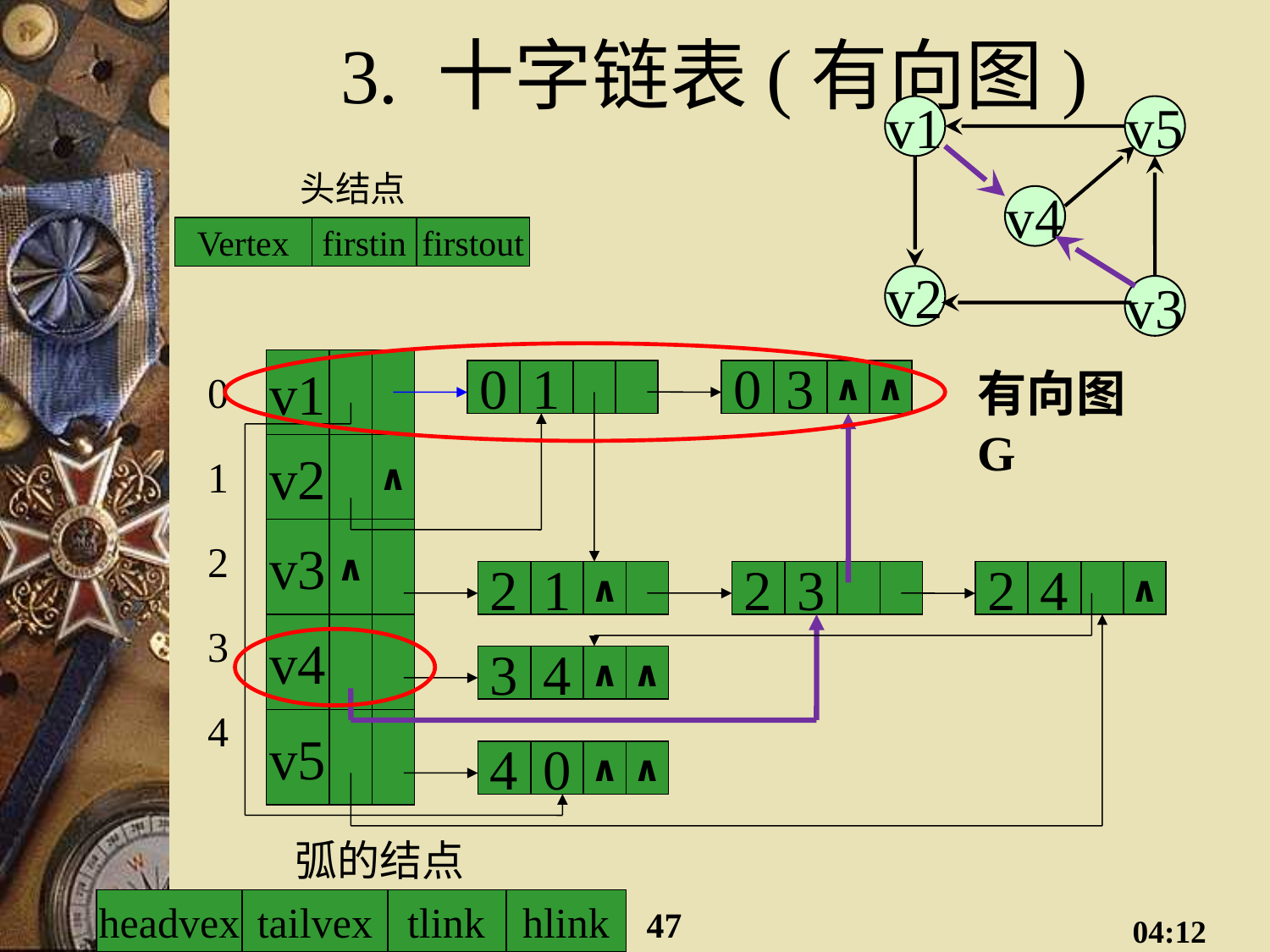

# 3. 十字链表(有向图)
v1
v5

v4

v2
v3

有向图G
头结点
Vertex
firstin
firstout

v1

0
1

0
3
∧
∧

v2

∧

v3
∧

2
1
∧

2
3

2
4

∧

v4

3
4
∧
∧

v5

4
0
∧
∧

0
1
2
3
4

弧的结点
headvex
tailvex
tlink
hlink